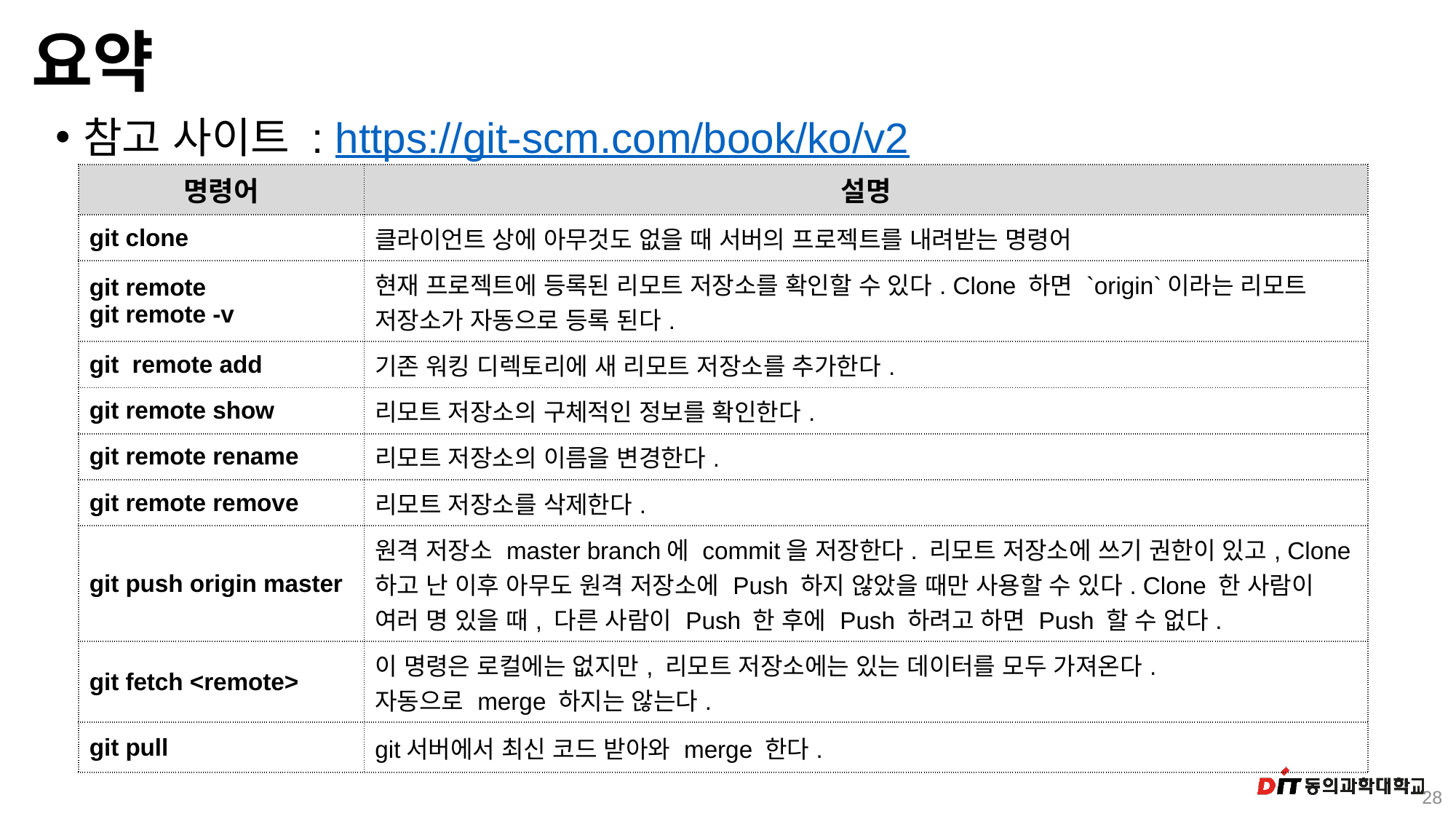

# 요약
참고 사이트 : https://git-scm.com/book/ko/v2

| 명령어 | 설명 |
| --- | --- |
| git clone | 클라이언트 상에 아무것도 없을 때 서버의 프로젝트를 내려받는 명령어 |
| git remote git remote -v | 현재 프로젝트에 등록된 리모트 저장소를 확인할 수 있다. Clone 하면 `origin`이라는 리모트 저장소가 자동으로 등록 된다. |
| git remote add | 기존 워킹 디렉토리에 새 리모트 저장소를 추가한다. |
| git remote show | 리모트 저장소의 구체적인 정보를 확인한다. |
| git remote rename | 리모트 저장소의 이름을 변경한다. |
| git remote remove | 리모트 저장소를 삭제한다. |
| git push origin master | 원격 저장소 master branch에 commit을 저장한다. 리모트 저장소에 쓰기 권한이 있고, Clone 하고 난 이후 아무도 원격 저장소에 Push 하지 않았을 때만 사용할 수 있다. Clone 한 사람이 여러 명 있을 때, 다른 사람이 Push 한 후에 Push 하려고 하면 Push 할 수 없다. |
| git fetch <remote> | 이 명령은 로컬에는 없지만, 리모트 저장소에는 있는 데이터를 모두 가져온다. 자동으로 merge 하지는 않는다. |
| git pull | git서버에서 최신 코드 받아와 merge 한다. |
28